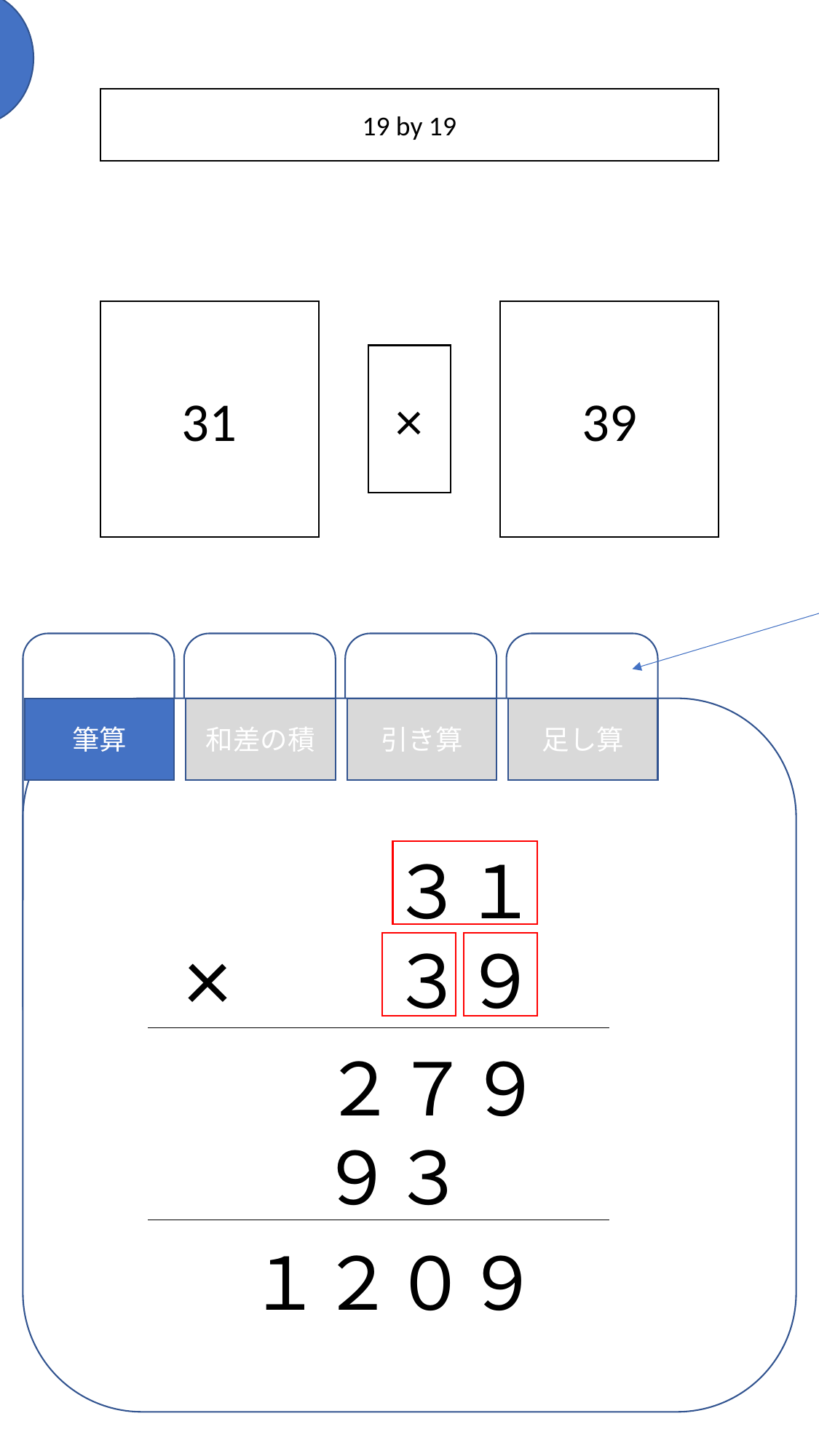

B-1
19 by 19
31
39
×
タブで解説を選択
タブはパターン別に条件一致する分だけ表示

筆算
和差の積
引き算
足し算
３１

×
３９

２７９
９３
１２０９